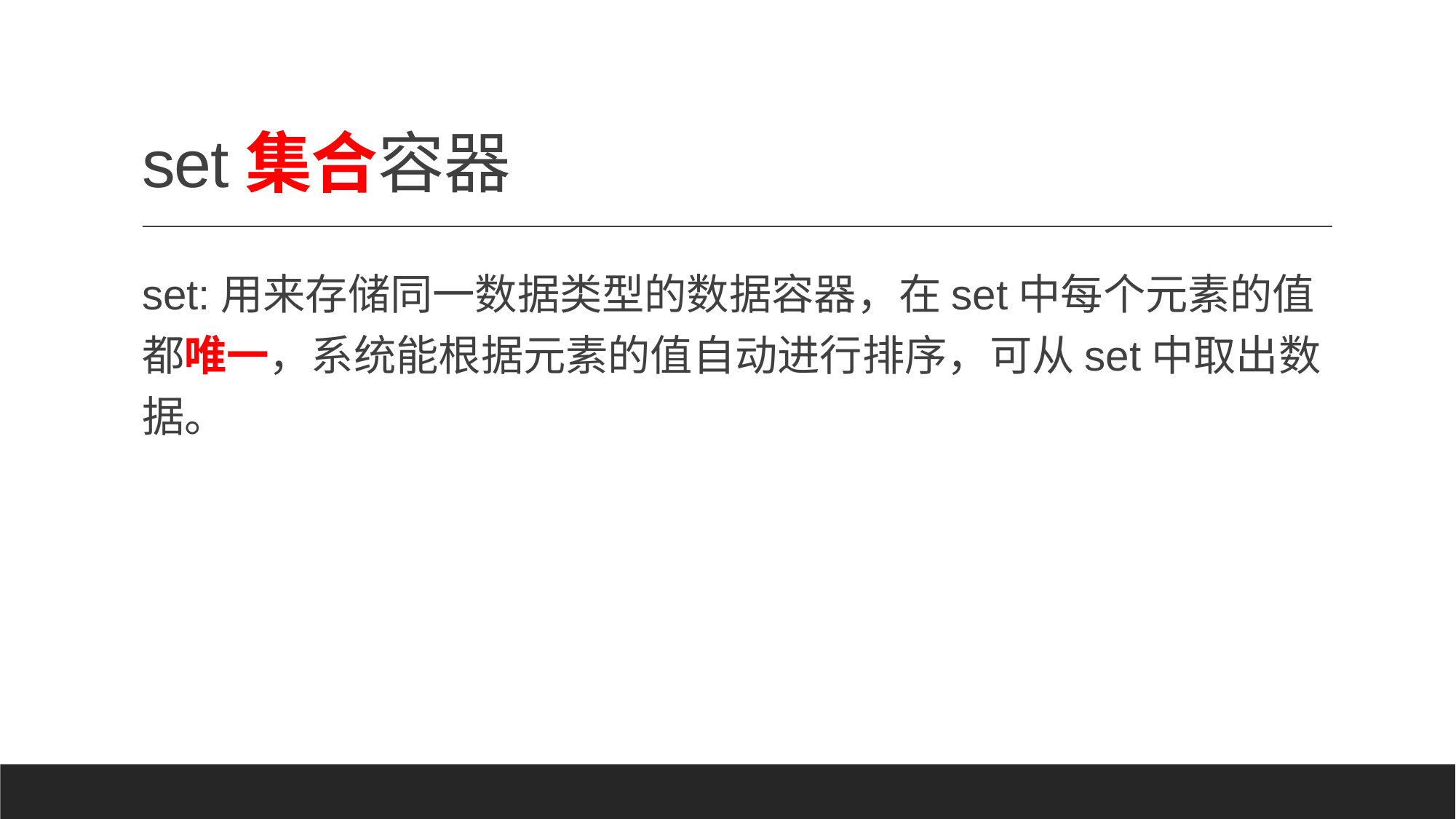

# set集合容器
set:用来存储同一数据类型的数据容器，在set中每个元素的值都唯一，系统能根据元素的值自动进行排序，可从set中取出数据。